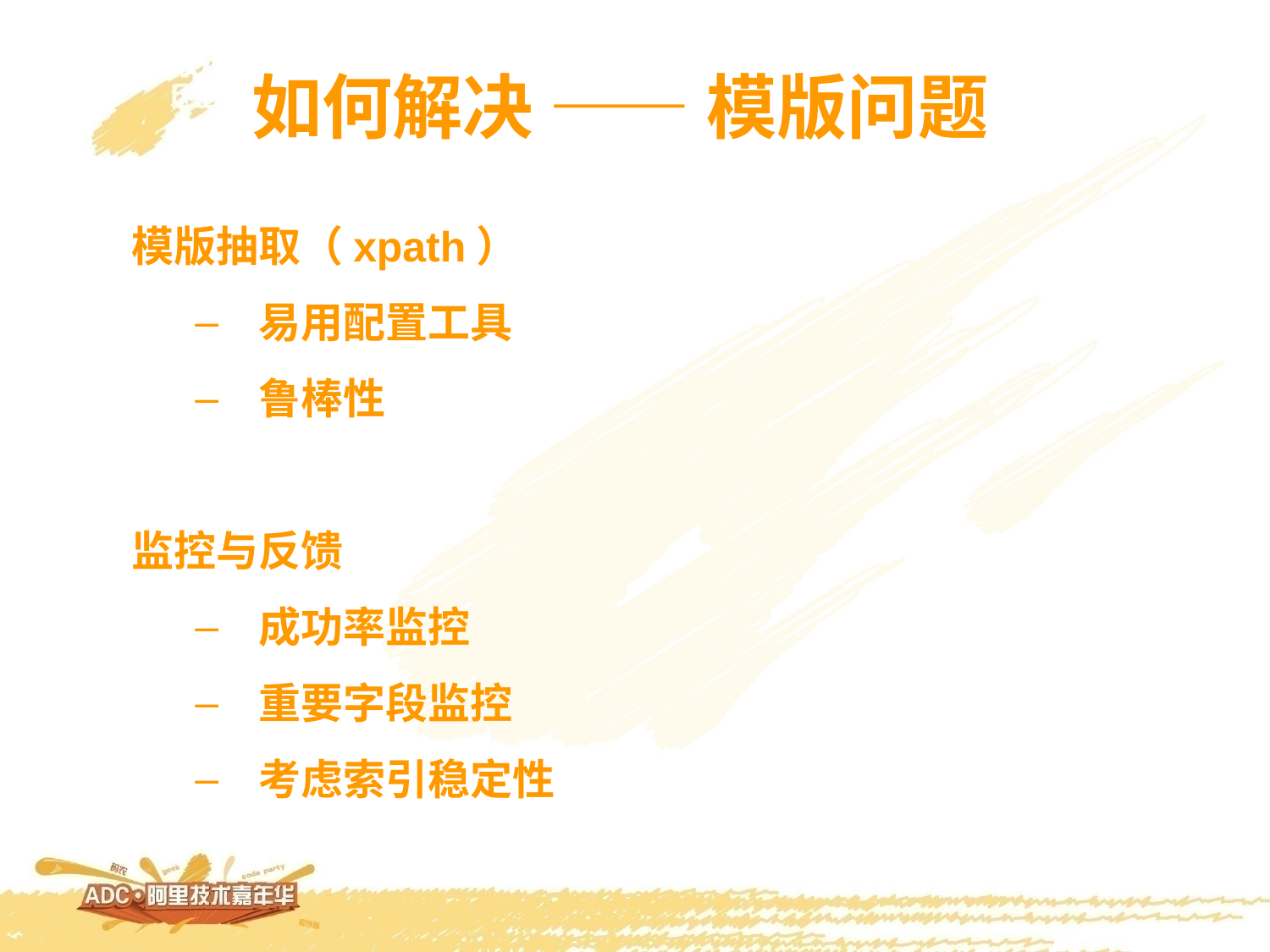

如何解决 —— 模版问题
模版抽取（xpath）
易用配置工具
鲁棒性

监控与反馈
成功率监控
重要字段监控
考虑索引稳定性